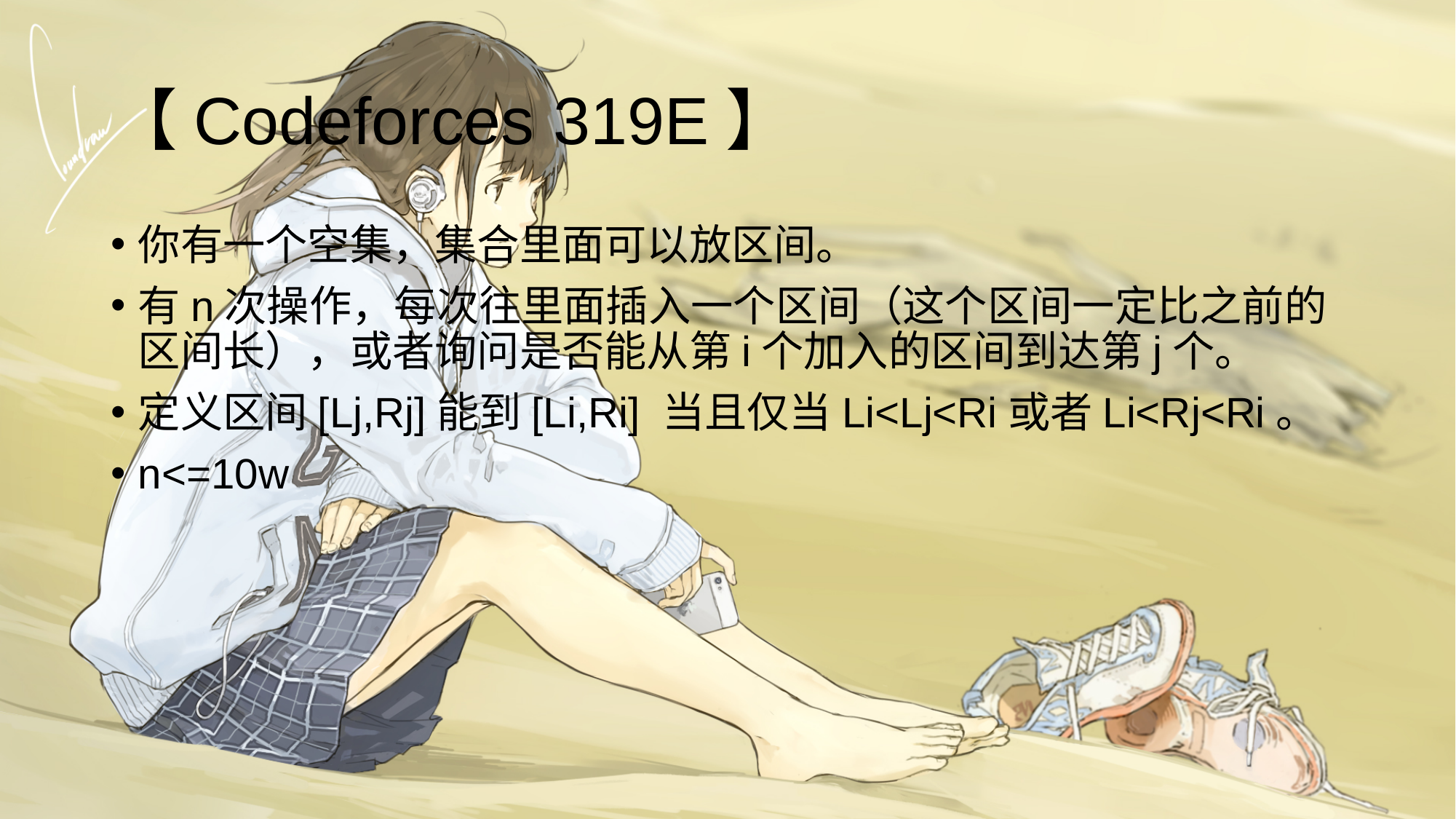

# 【Codeforces 319E】
你有一个空集，集合里面可以放区间。
有n次操作，每次往里面插入一个区间（这个区间一定比之前的区间长），或者询问是否能从第i个加入的区间到达第j个。
定义区间[Lj,Rj]能到[Li,Ri] 当且仅当Li<Lj<Ri或者Li<Rj<Ri。
n<=10w